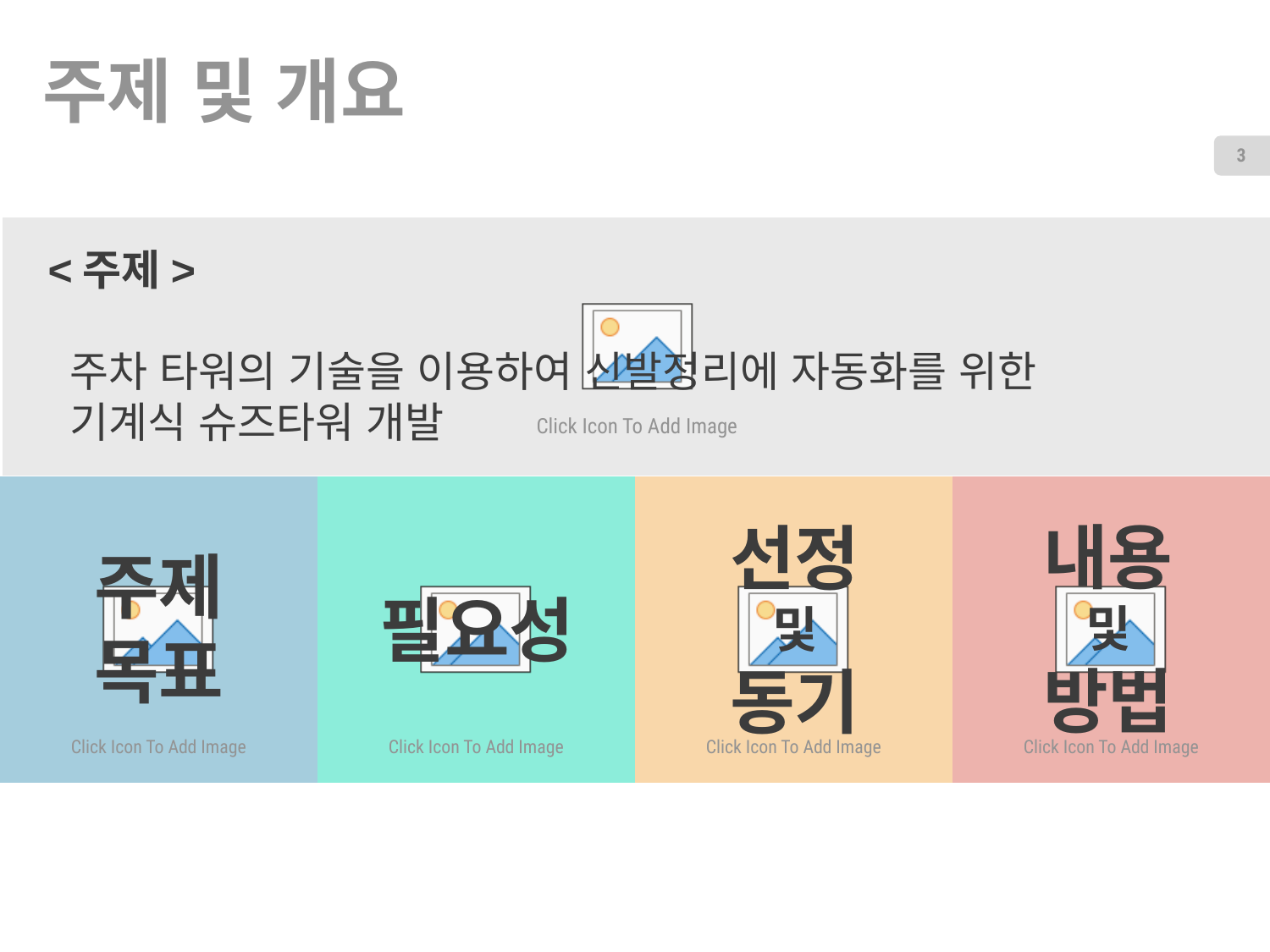

# 주제 및 개요
3

   <주제>

    주차 타워의 기술을 이용하여 신발정리에 자동화를 위한
    기계식 슈즈타워 개발

내용
및
방법
선정
및
동기
주제 목표
필요성